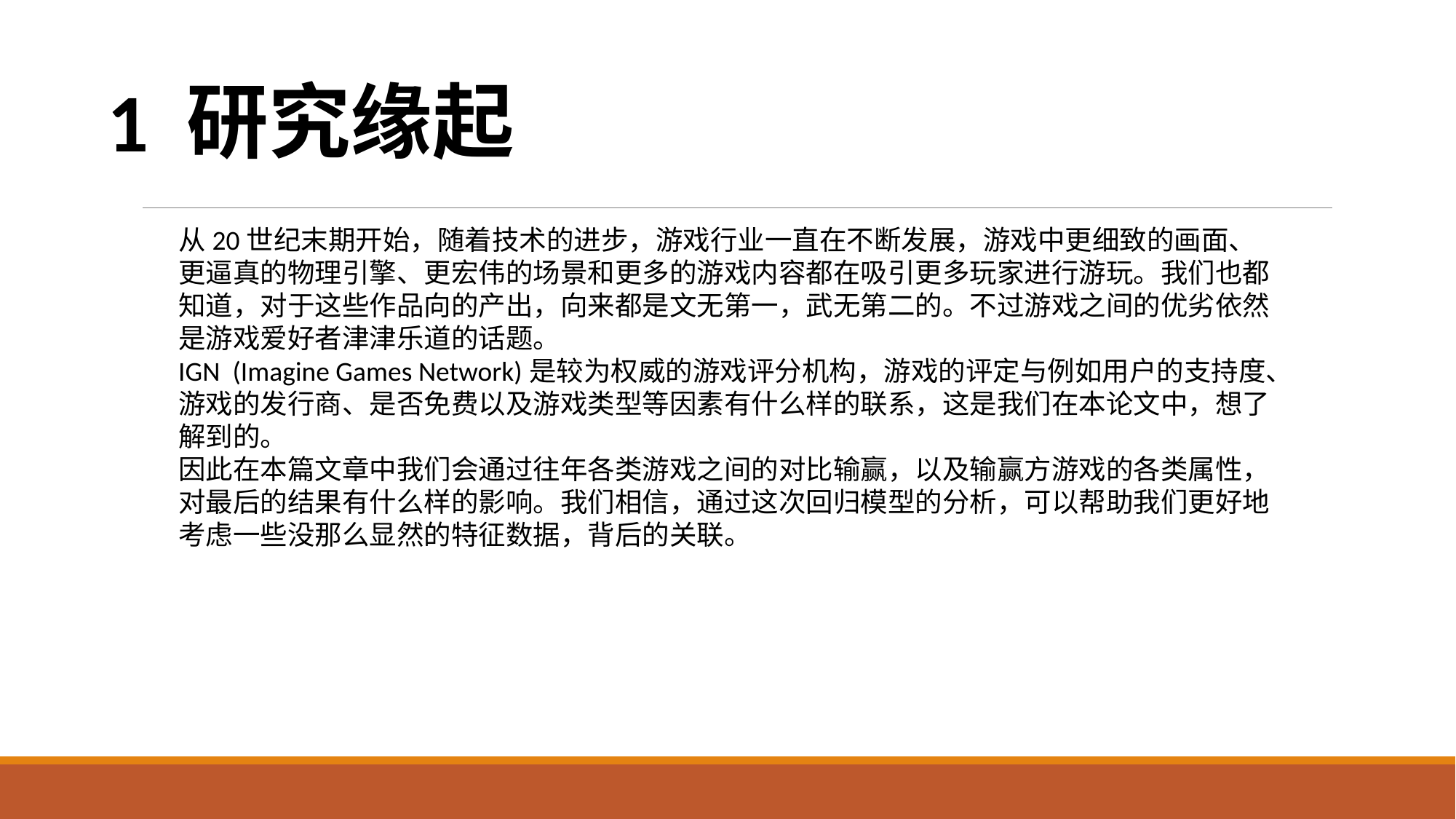

1 研究缘起
从20世纪末期开始，随着技术的进步，游戏行业一直在不断发展，游戏中更细致的画面、更逼真的物理引擎、更宏伟的场景和更多的游戏内容都在吸引更多玩家进行游玩。我们也都知道，对于这些作品向的产出，向来都是文无第一，武无第二的。不过游戏之间的优劣依然是游戏爱好者津津乐道的话题。
IGN  (Imagine Games Network)是较为权威的游戏评分机构，游戏的评定与例如用户的支持度、游戏的发行商、是否免费以及游戏类型等因素有什么样的联系，这是我们在本论文中，想了解到的。
因此在本篇文章中我们会通过往年各类游戏之间的对比输赢，以及输赢方游戏的各类属性，对最后的结果有什么样的影响。我们相信，通过这次回归模型的分析，可以帮助我们更好地考虑一些没那么显然的特征数据，背后的关联。